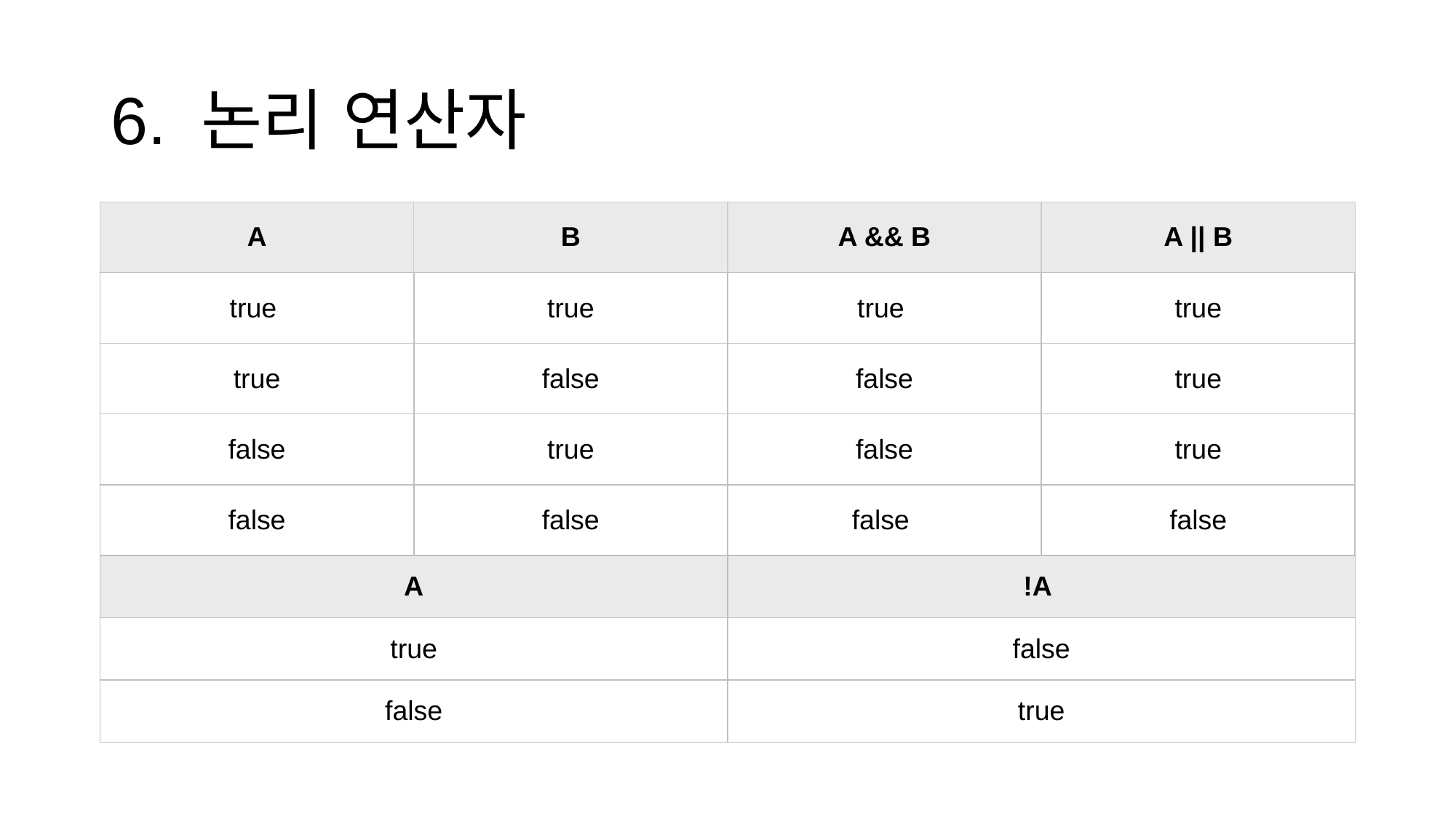

# 6. 논리 연산자
| A | B | A && B | A || B |
| --- | --- | --- | --- |
| true | true | true | true |
| true | false | false | true |
| false | true | false | true |
| false | false | false | false |
<논리곱(&&) 연산자의 진리표>
출처: http://blog.eairship.kr/129?category=442691 [누구나가 다 이해할 수 있는 프로그래밍 첫걸음]
<부정(!) 연산자의 진리표>
출처: http://blog.eairship.kr/129?category=442691 [누구나가 다 이해할 수 있는 프로그래밍 첫걸음]
| A | !A |
| --- | --- |
| true | false |
| false | true |